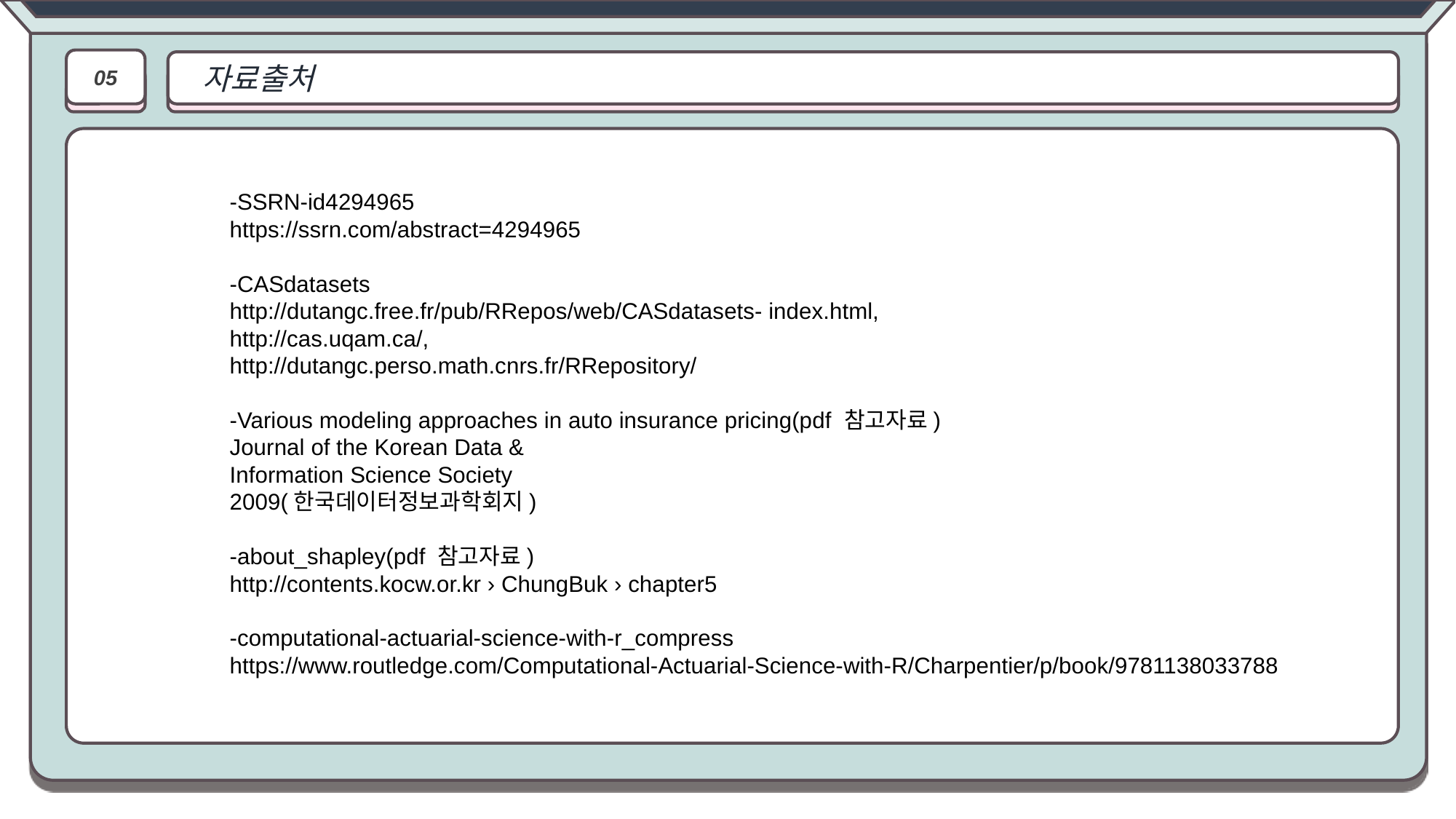

05

자료출처

#
-SSRN-id4294965
https://ssrn.com/abstract=4294965

-CASdatasets
http://dutangc.free.fr/pub/RRepos/web/CASdatasets- index.html,
http://cas.uqam.ca/,
http://dutangc.perso.math.cnrs.fr/RRepository/

-Various modeling approaches in auto insurance pricing(pdf 참고자료)
Journal of the Korean Data &
Information Science Society
2009(한국데이터정보과학회지)

-about_shapley(pdf 참고자료)
http://contents.kocw.or.kr › ChungBuk › chapter5

-computational-actuarial-science-with-r_compress
https://www.routledge.com/Computational-Actuarial-Science-with-R/Charpentier/p/book/9781138033788